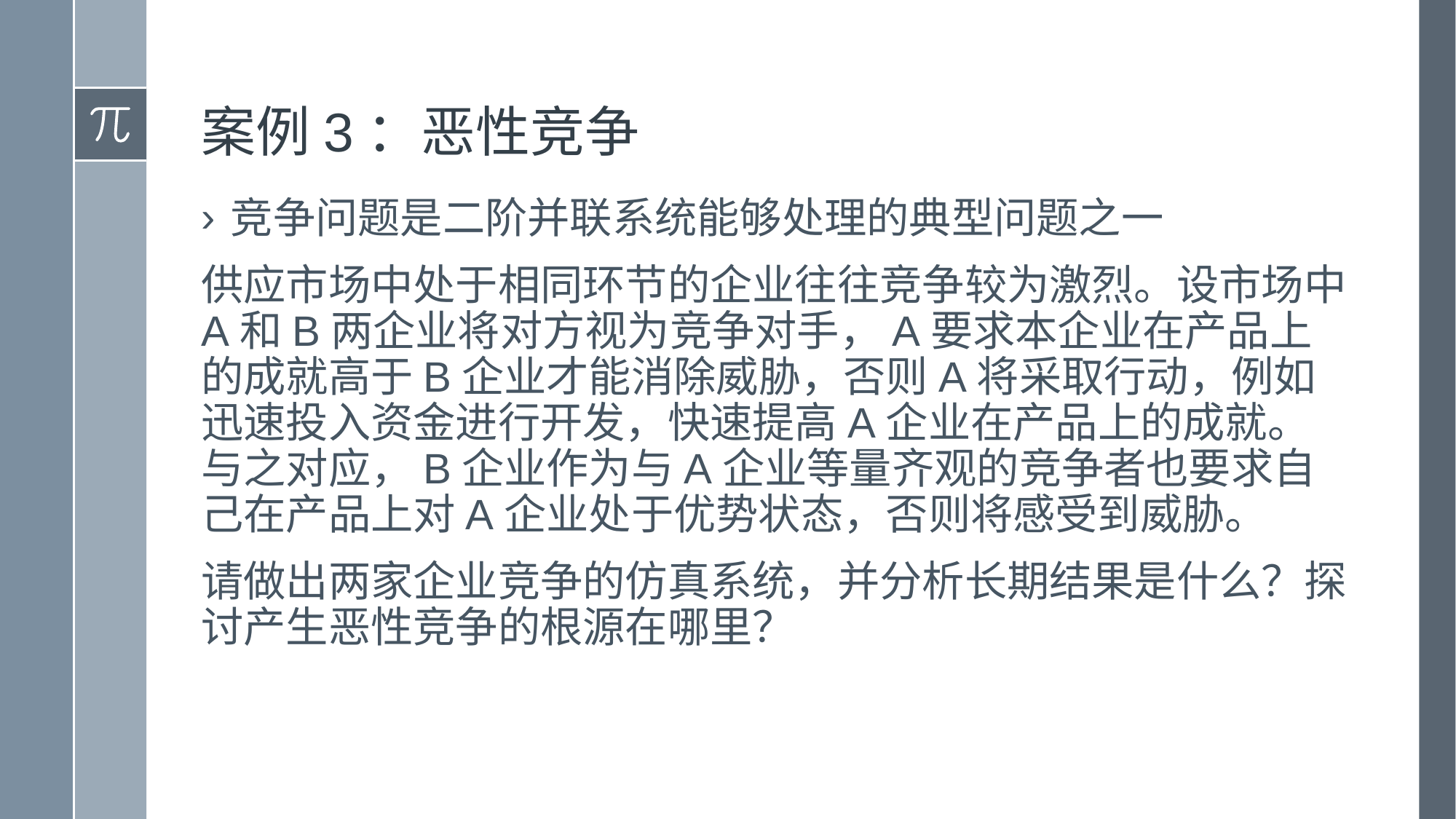

# 案例3：恶性竞争
竞争问题是二阶并联系统能够处理的典型问题之一
供应市场中处于相同环节的企业往往竞争较为激烈。设市场中A和B两企业将对方视为竞争对手，A要求本企业在产品上的成就高于B企业才能消除威胁，否则A将采取行动，例如迅速投入资金进行开发，快速提高A企业在产品上的成就。与之对应，B企业作为与A企业等量齐观的竞争者也要求自己在产品上对A企业处于优势状态，否则将感受到威胁。
请做出两家企业竞争的仿真系统，并分析长期结果是什么？探讨产生恶性竞争的根源在哪里？